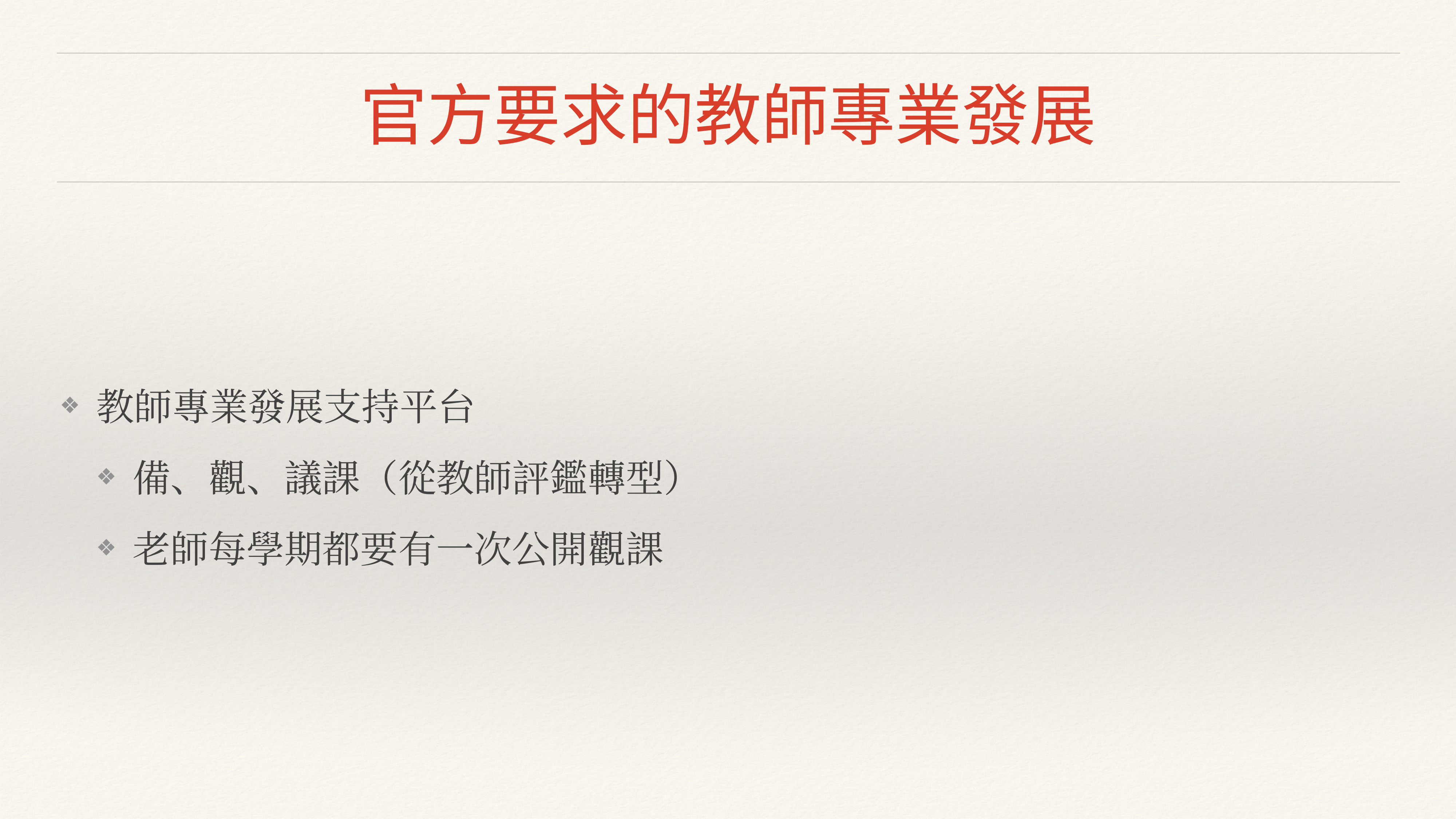

# 官方要求的教師專業發展
教師專業發展支持平台
備、觀、議課（從教師評鑑轉型）
老師每學期都要有一次公開觀課